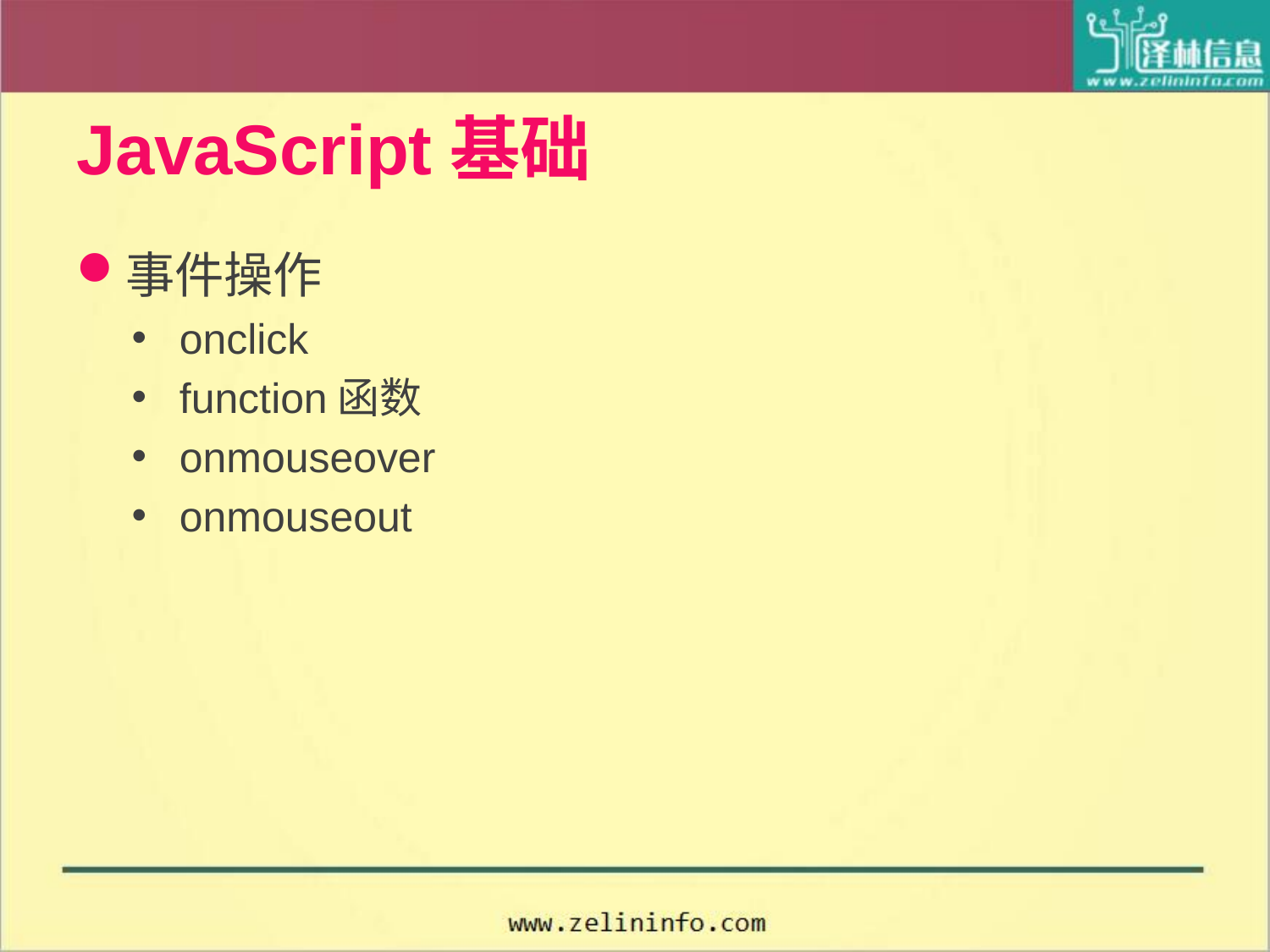

# JavaScript基础
事件操作
onclick
function函数
onmouseover
onmouseout